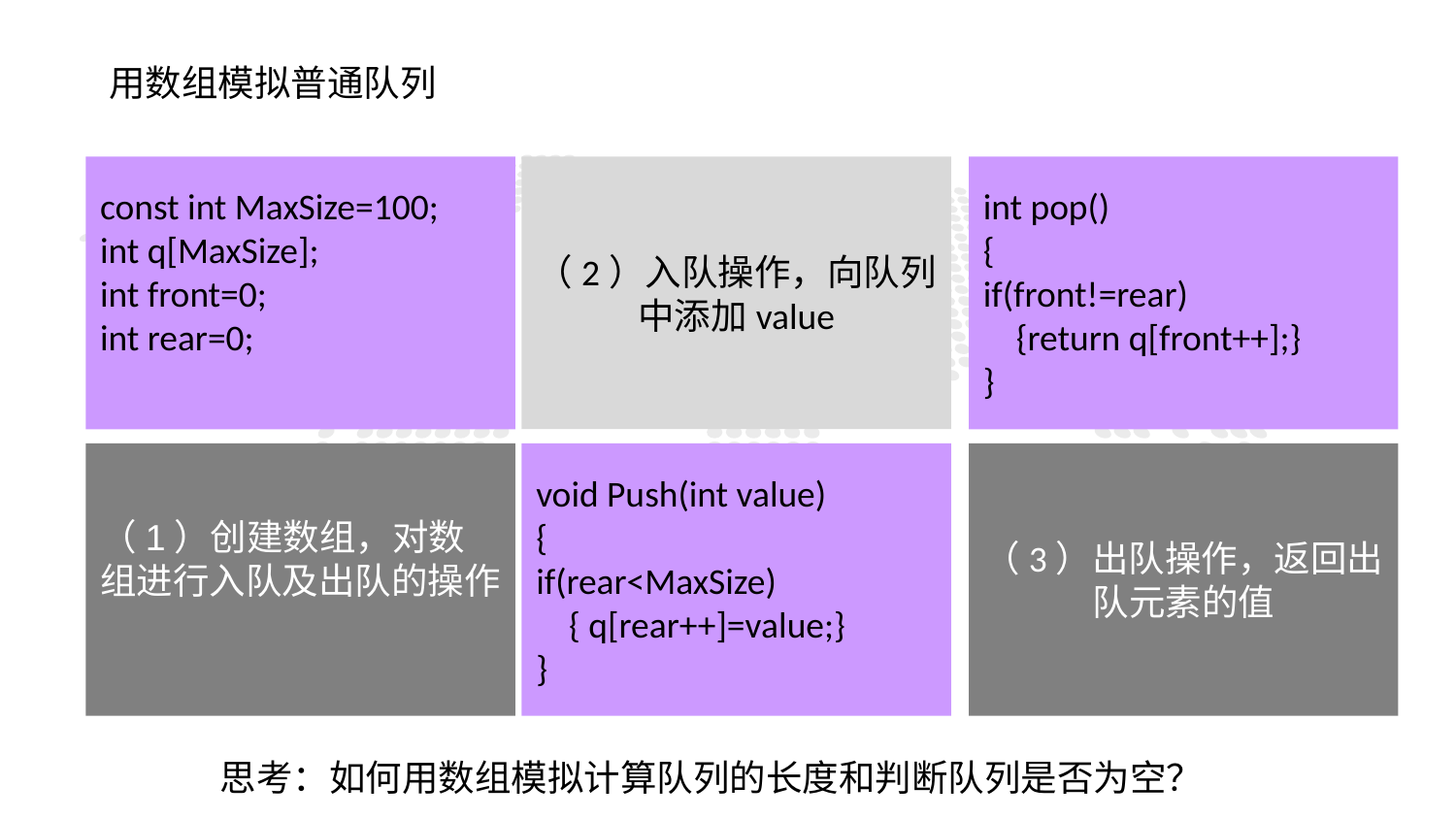

用数组模拟普通队列
const int MaxSize=100;
int q[MaxSize];
int front=0;
int rear=0;

（2）入队操作，向队列中添加value
int pop()
{
if(front!=rear)
    {return q[front++];}
}
1
（1）创建数组，对数组进行入队及出队的操作

void Push(int value)
{
if(rear<MaxSize)
    { q[rear++]=value;}
}
（3）出队操作，返回出队元素的值
PART  ONE
思考：如何用数组模拟计算队列的长度和判断队列是否为空？